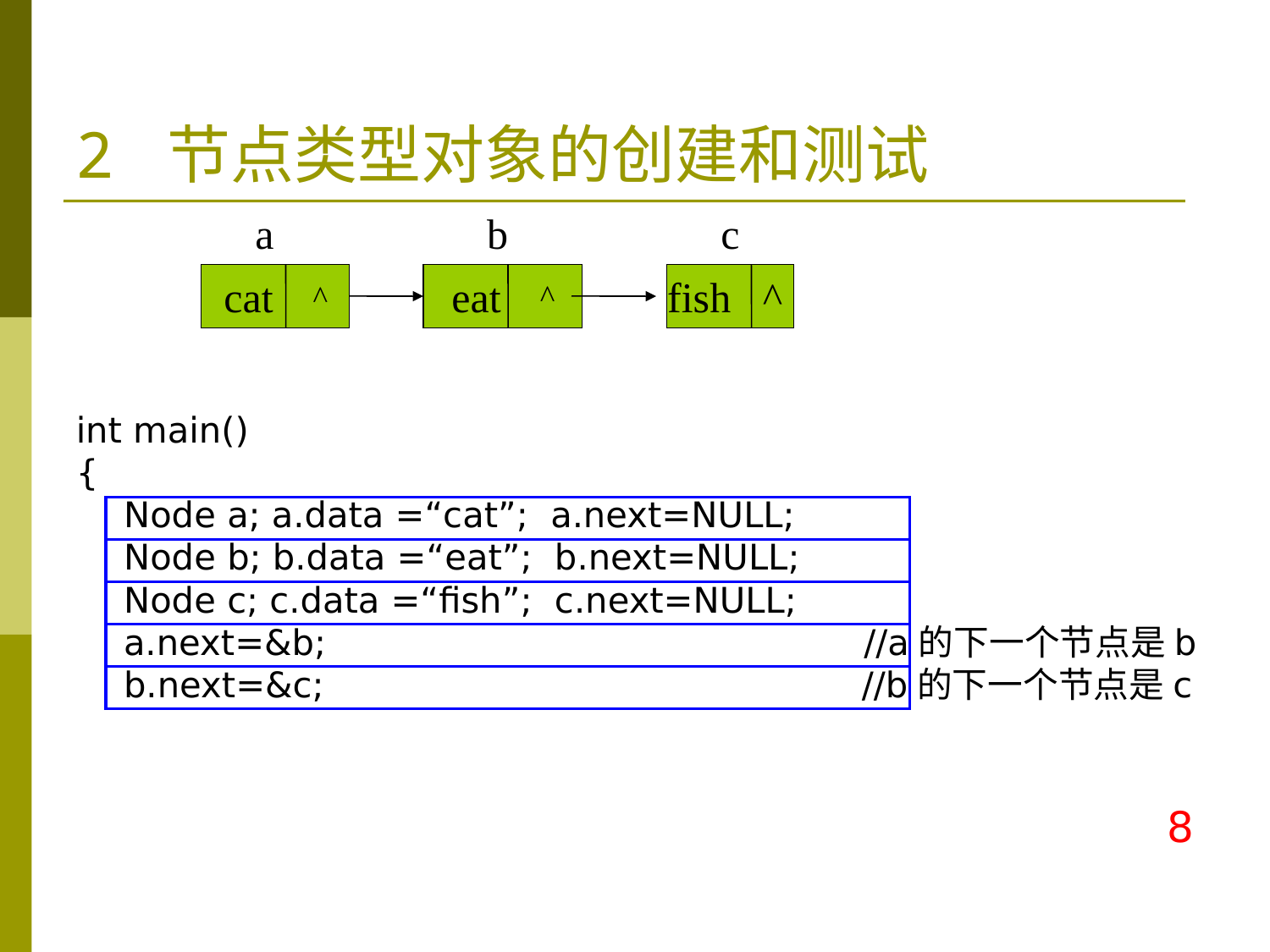

2 节点类型对象的创建和测试
a

b
eat

c
fish   ^

 ^
 ^
cat

int main()
{
	Node a; a.data =“cat”;  a.next=NULL;
	Node b; b.data =“eat”;  b.next=NULL;
	Node c; c.data =“fish”;  c.next=NULL;
	a.next=&b;                                                //a的下一个节点是b
	b.next=&c;                                                //b的下一个节点是c

8